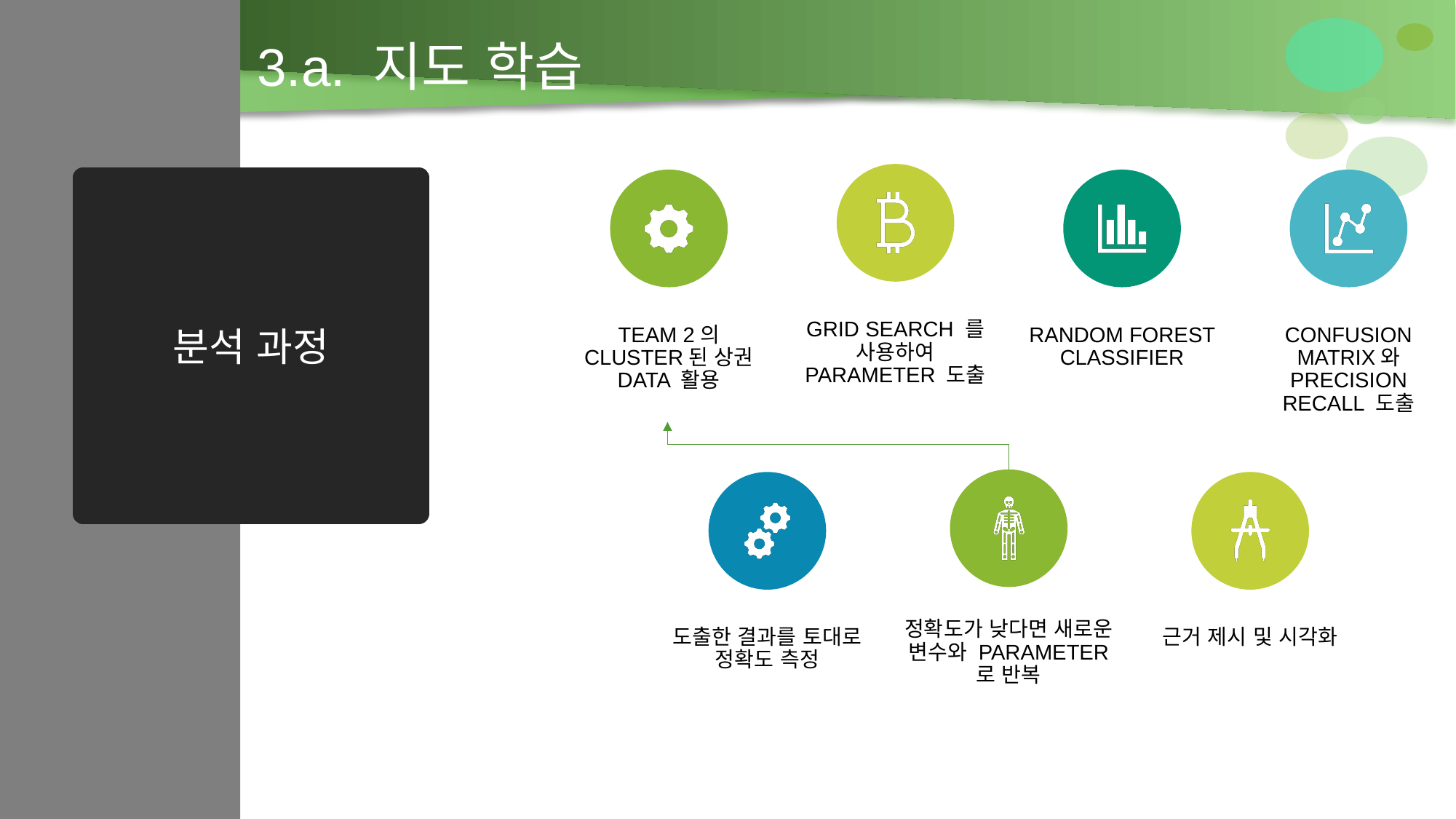

3.a. 지도 학습
Team 2의 Cluster된 상권 Data 활용
Grid search 를 사용하여 parameter 도출
Random forest classIfier
Confusion matrix와 precision recall 도출
도출한 결과를 토대로 정확도 측정
정확도가 낮다면 새로운 변수와 parameter 로 반복
근거 제시 및 시각화
# 분석 과정